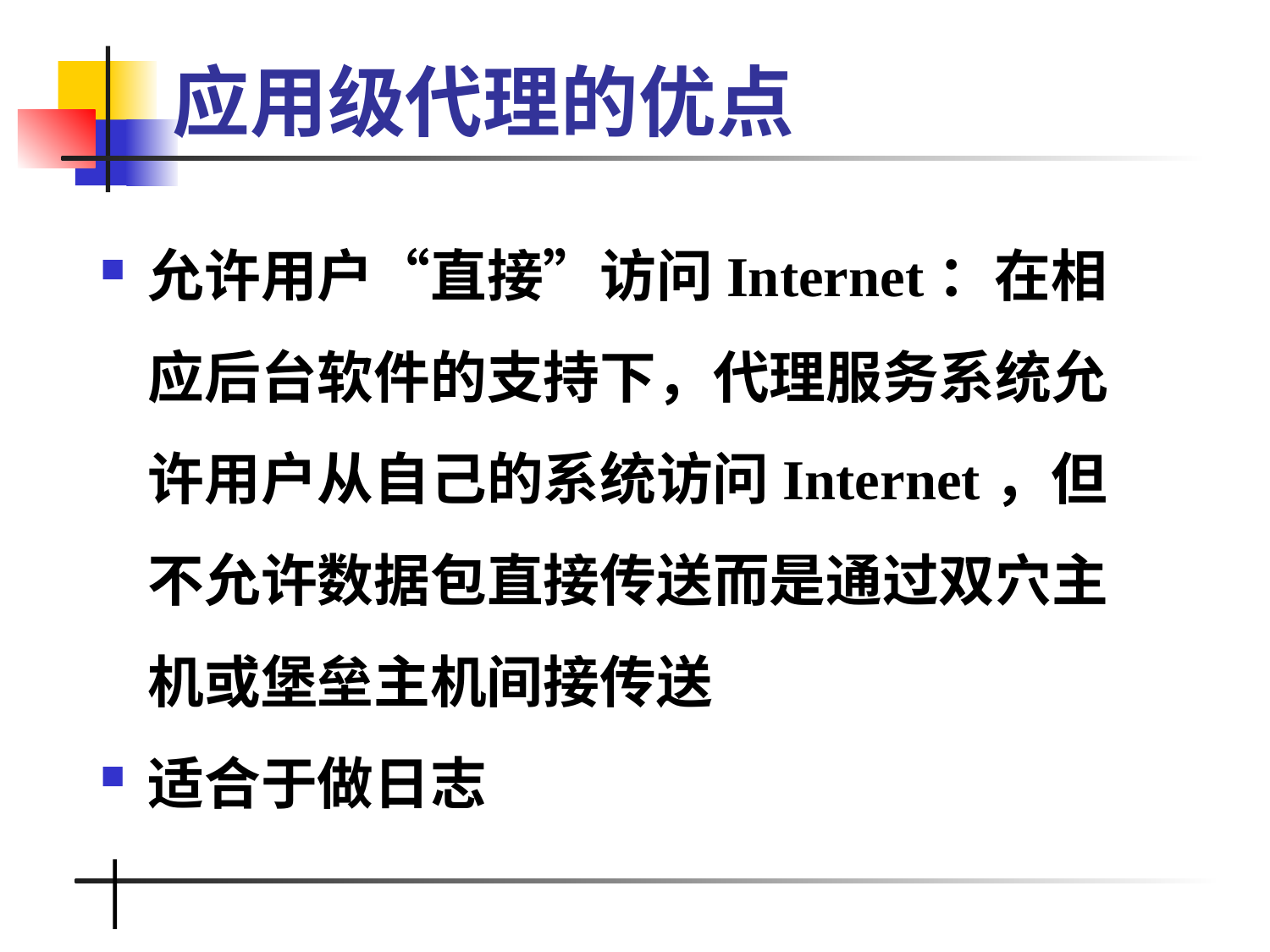

# 应用级代理的优点
允许用户“直接”访问Internet：在相应后台软件的支持下，代理服务系统允许用户从自己的系统访问Internet，但不允许数据包直接传送而是通过双穴主机或堡垒主机间接传送
适合于做日志